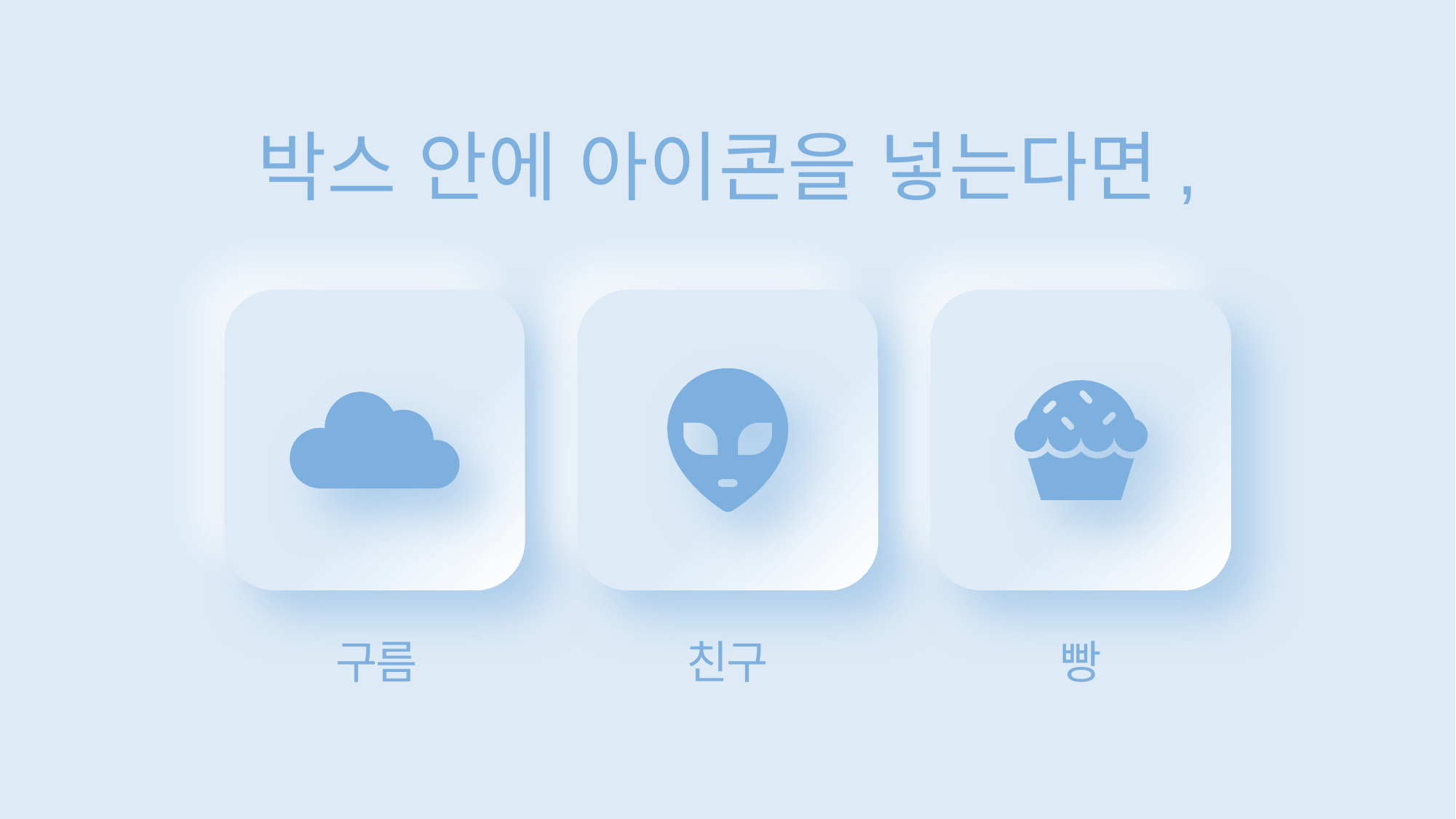

박스 안에 아이콘을 넣는다면,

구름
친구
빵